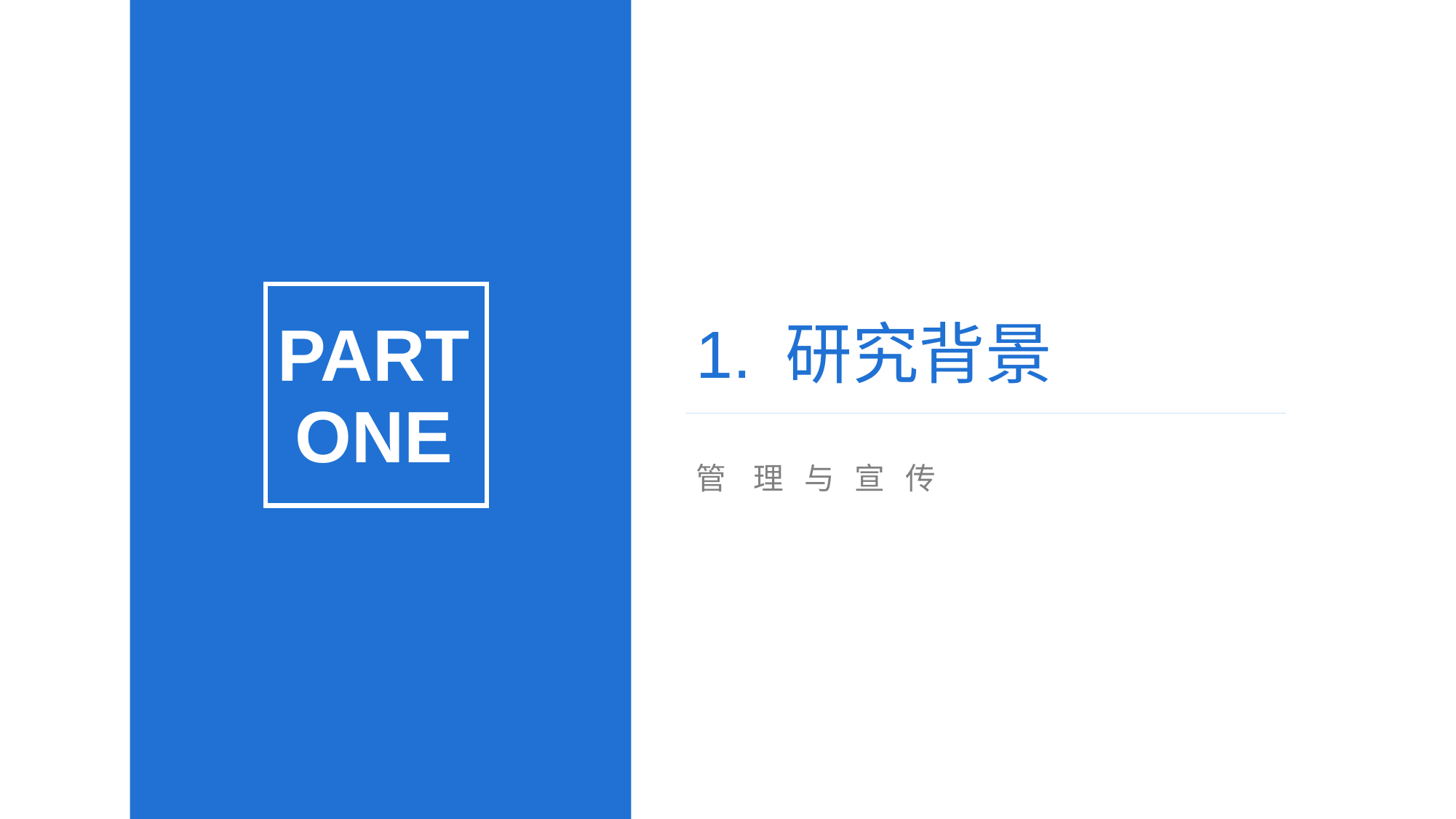

# 1. 研究背景
PART
ONE
管    理   与   宣   传